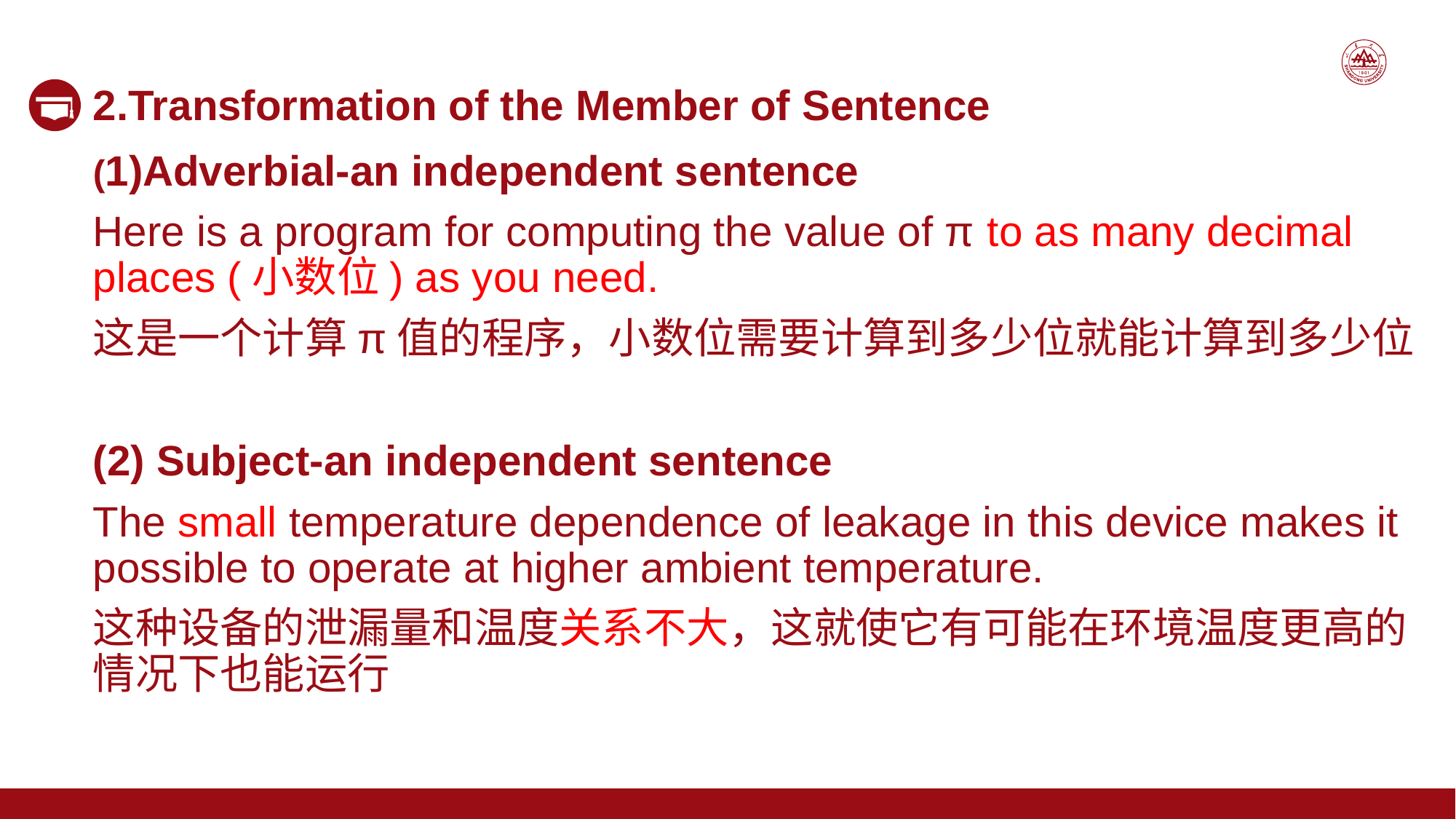

2.Transformation of the Member of Sentence
(1)Adverbial-an independent sentence
Here is a program for computing the value of π to as many decimal places (小数位) as you need.
这是一个计算π值的程序，小数位需要计算到多少位就能计算到多少位

(2) Subject-an independent sentence
The small temperature dependence of leakage in this device makes it possible to operate at higher ambient temperature.
这种设备的泄漏量和温度关系不大，这就使它有可能在环境温度更高的情况下也能运行